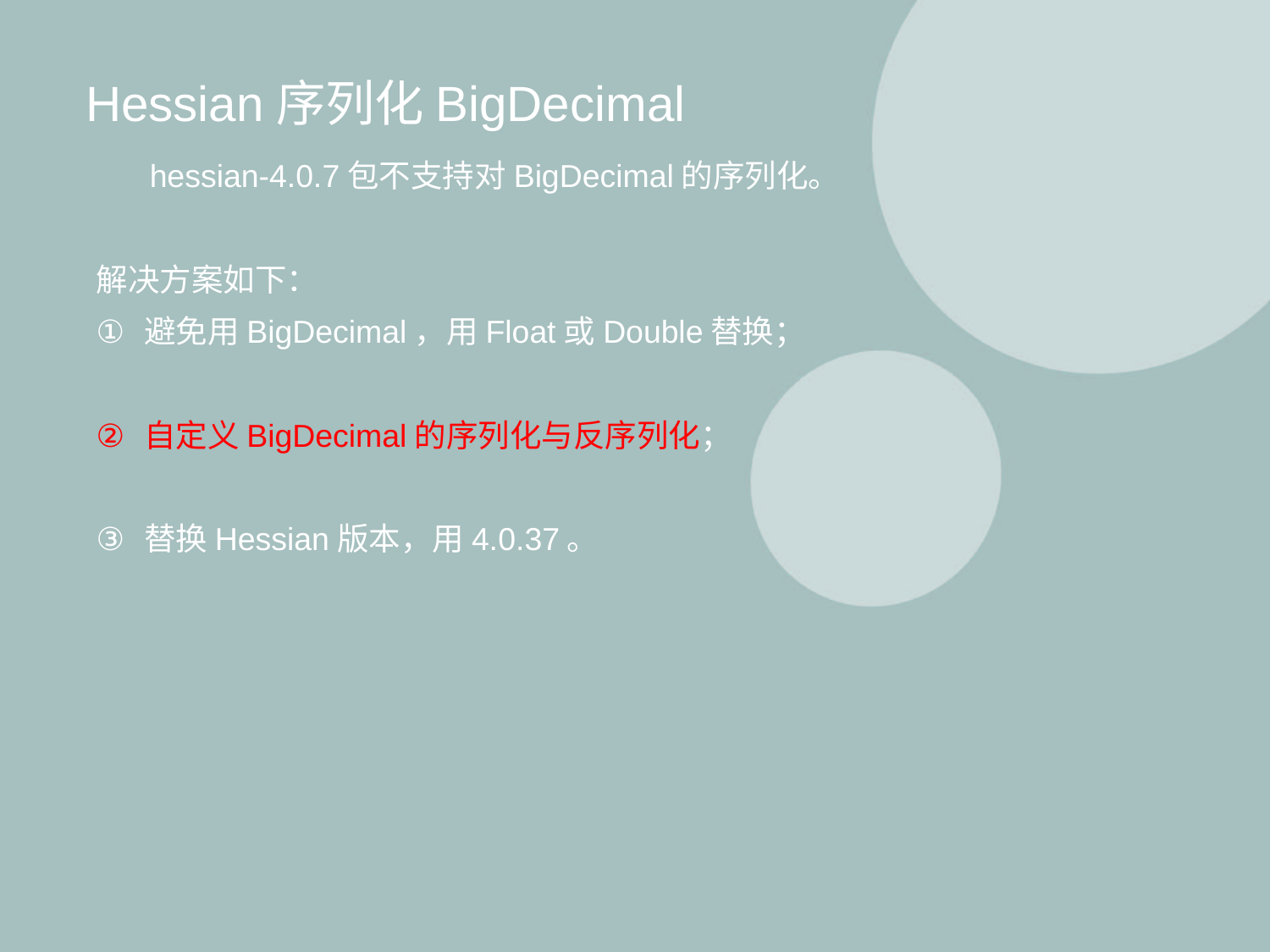

# Hessian序列化BigDecimal
      hessian-4.0.7包不支持对BigDecimal的序列化。

解决方案如下：
避免用BigDecimal，用Float或Double替换；

自定义BigDecimal的序列化与反序列化；

替换Hessian版本，用4.0.37。